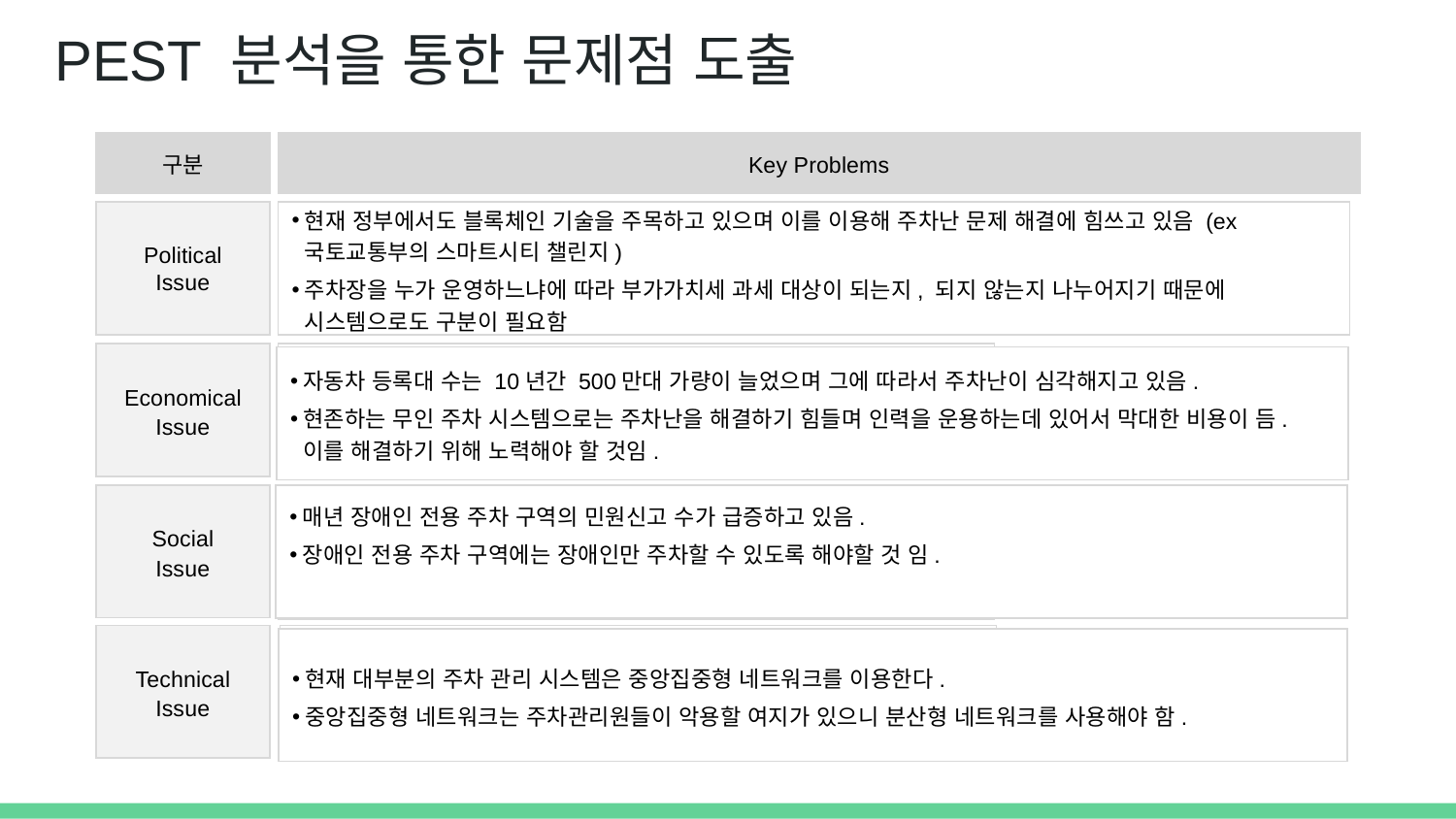

# PEST 분석을 통한 문제점 도출
Key Problems
구분
현재 정부에서도 블록체인 기술을 주목하고 있으며 이를 이용해 주차난 문제 해결에 힘쓰고 있음 (ex 국토교통부의 스마트시티 챌린지)
주차장을 누가 운영하느냐에 따라 부가가치세 과세 대상이 되는지, 되지 않는지 나누어지기 때문에 시스템으로도 구분이 필요함
Political
Issue
Economical
Issue

자동차 등록대 수는 10년간 500만대 가량이 늘었으며 그에 따라서 주차난이 심각해지고 있음.
현존하는 무인 주차 시스템으로는 주차난을 해결하기 힘들며 인력을 운용하는데 있어서 막대한 비용이 듬. 이를 해결하기 위해 노력해야 할 것임.
매년 장애인 전용 주차 구역의 민원신고 수가 급증하고 있음.
장애인 전용 주차 구역에는 장애인만 주차할 수 있도록 해야할 것 임.

Social
Issue

Technical
Issue

현재 대부분의 주차 관리 시스템은 중앙집중형 네트워크를 이용한다.
중앙집중형 네트워크는 주차관리원들이 악용할 여지가 있으니 분산형 네트워크를 사용해야 함.